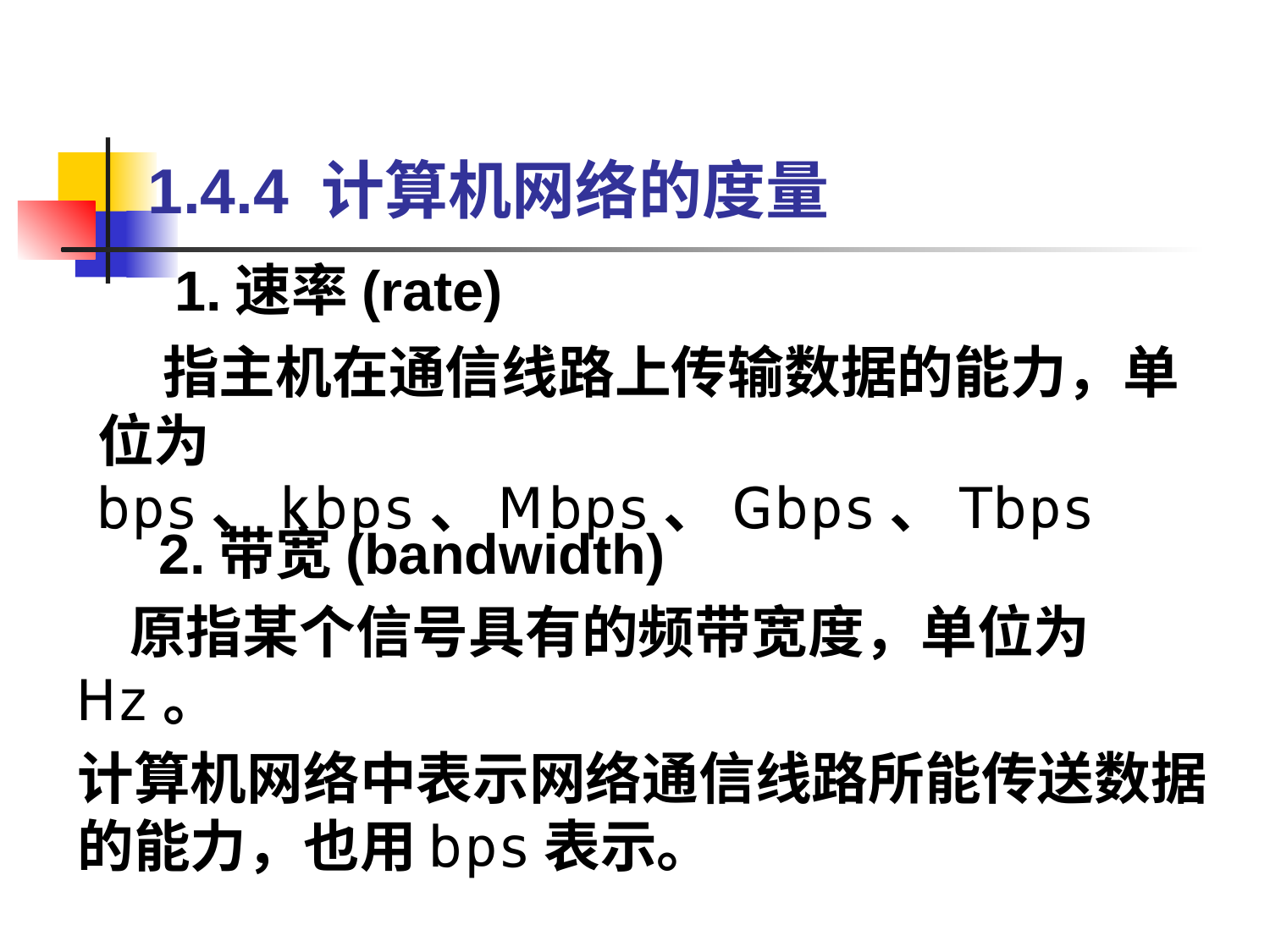

# 1.4.4 计算机网络的度量
1.速率(rate)
    指主机在通信线路上传输数据的能力，单位为bps、kbps、Mbps、Gbps、Tbps
2.带宽(bandwidth)
   原指某个信号具有的频带宽度，单位为Hz。
计算机网络中表示网络通信线路所能传送数据的能力，也用bps表示。